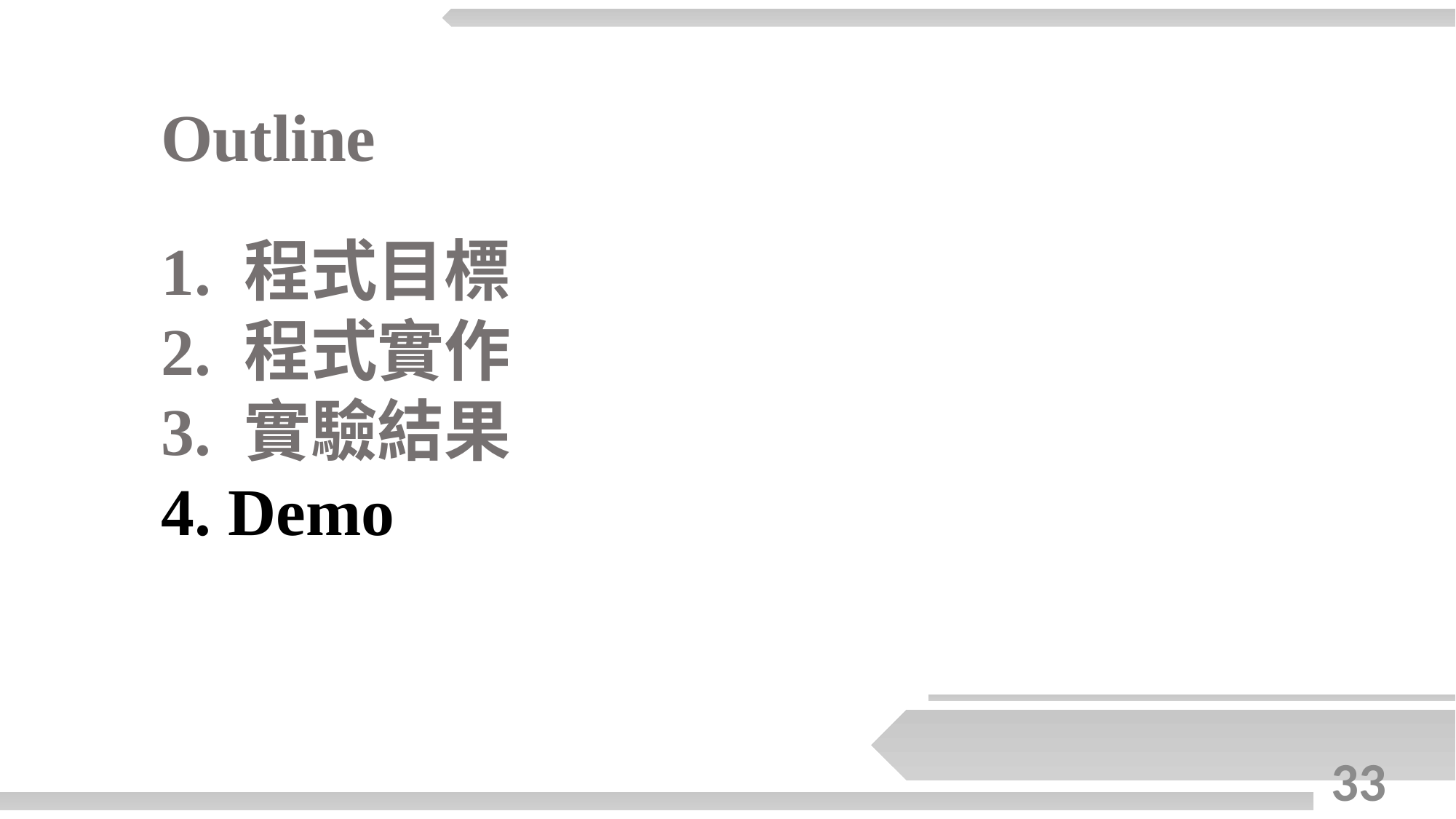

Outline
1. 程式目標
2. 程式實作
3. 實驗結果
4. Demo

33